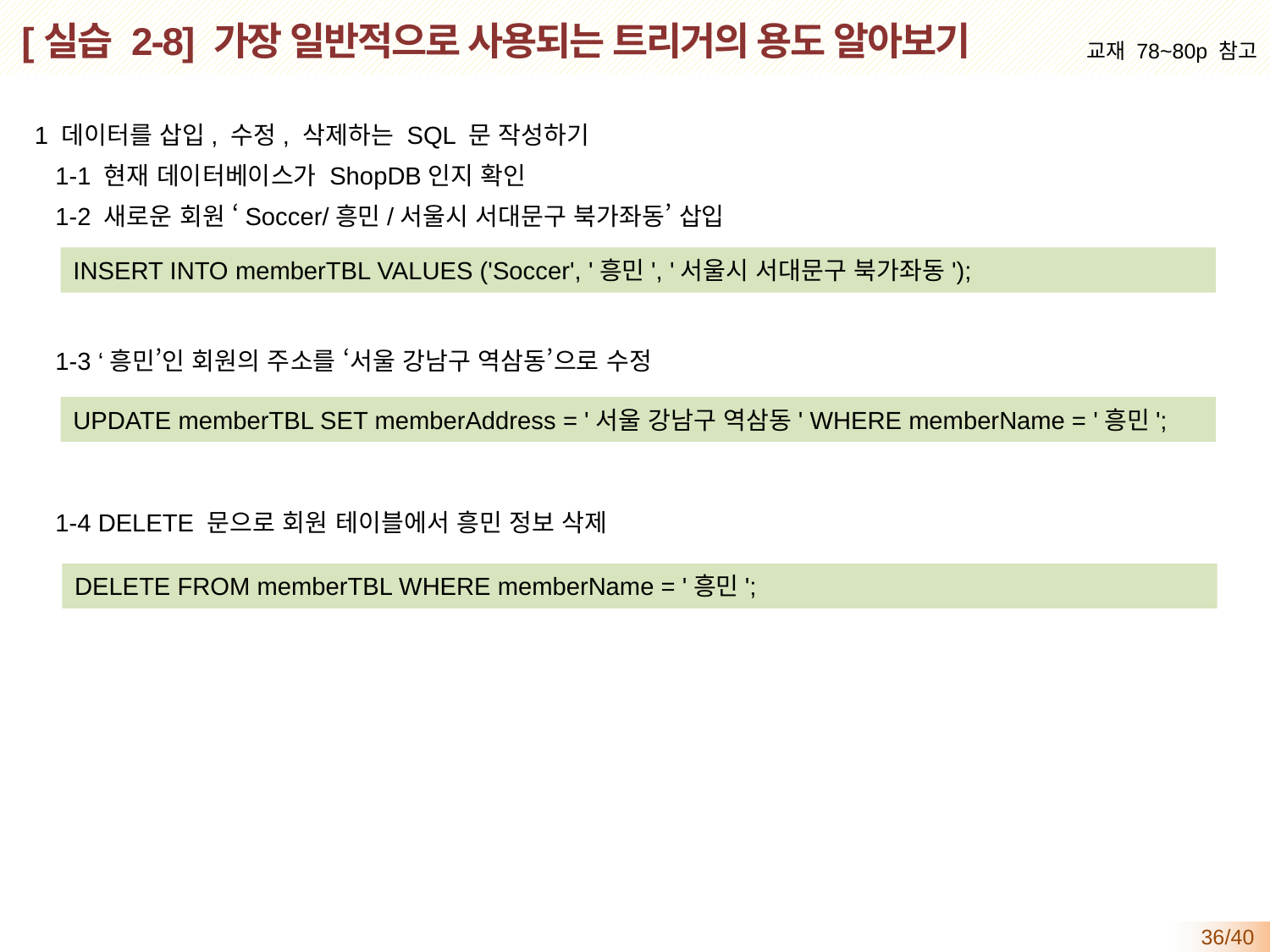

# [실습 2-8] 가장 일반적으로 사용되는 트리거의 용도 알아보기
교재 78~80p 참고
1 데이터를 삽입, 수정, 삭제하는 SQL 문 작성하기
   1-1 현재 데이터베이스가 ShopDB인지 확인
   1-2 새로운 회원 ‘Soccer/흥민/서울시 서대문구 북가좌동’ 삽입

   1-3 ‘흥민’인 회원의 주소를 ‘서울 강남구 역삼동’으로 수정

   1-4 DELETE 문으로 회원 테이블에서 흥민 정보 삭제

INSERT INTO memberTBL VALUES ('Soccer', '흥민', '서울시 서대문구 북가좌동');
UPDATE memberTBL SET memberAddress = '서울 강남구 역삼동' WHERE memberName = '흥민';
DELETE FROM memberTBL WHERE memberName = '흥민';